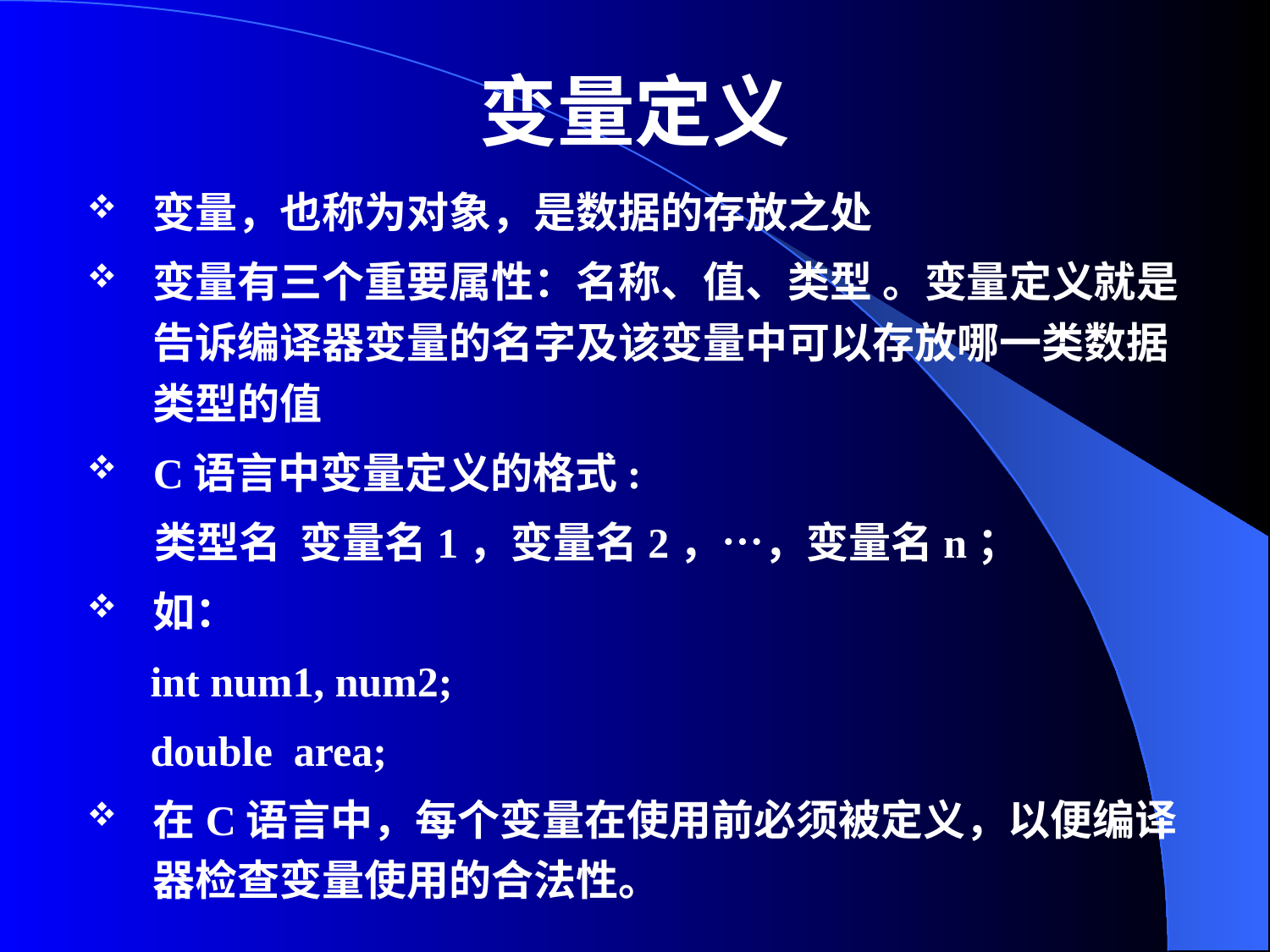

# 变量定义
变量，也称为对象，是数据的存放之处
变量有三个重要属性：名称、值、类型 。变量定义就是告诉编译器变量的名字及该变量中可以存放哪一类数据类型的值
C语言中变量定义的格式:
      类型名  变量名1，变量名2，…，变量名n；
如：
      int num1, num2;
      double  area;
在C语言中，每个变量在使用前必须被定义，以便编译器检查变量使用的合法性。